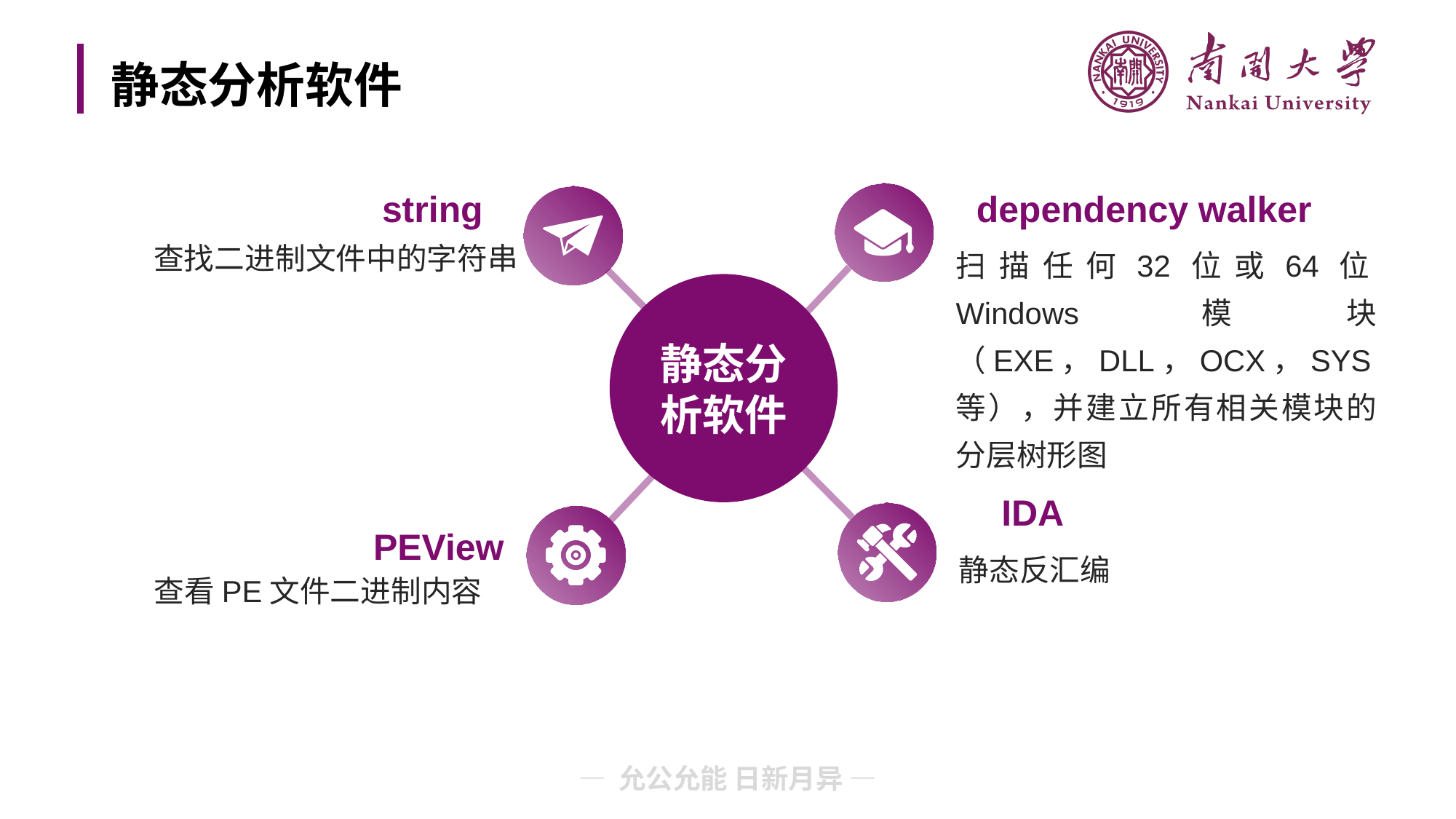

# 静态分析软件
dependency walker
string

查找二进制文件中的字符串
扫描任何32位或64位Windows模块（EXE，DLL，OCX，SYS等），并建立所有相关模块的分层树形图
静态分析软件
IDA
PEView

静态反汇编
查看PE文件二进制内容